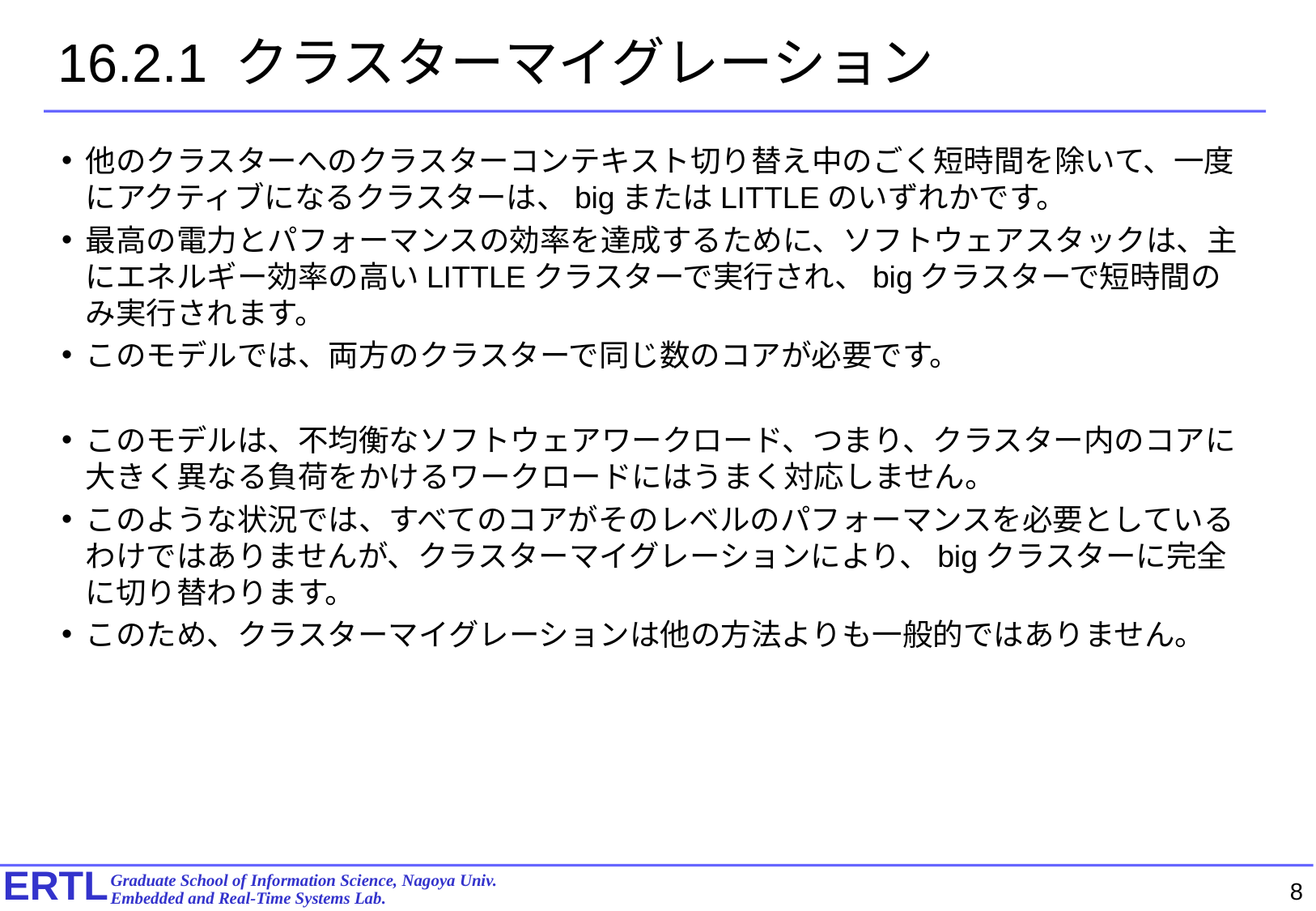

# 16.2.1 クラスターマイグレーション
他のクラスターへのクラスターコンテキスト切り替え中のごく短時間を除いて、一度にアクティブになるクラスターは、bigまたはLITTLEのいずれかです。
最高の電力とパフォーマンスの効率を達成するために、ソフトウェアスタックは、主にエネルギー効率の高いLITTLEクラスターで実行され、bigクラスターで短時間のみ実行されます。
このモデルでは、両方のクラスターで同じ数のコアが必要です。

このモデルは、不均衡なソフトウェアワークロード、つまり、クラスター内のコアに大きく異なる負荷をかけるワークロードにはうまく対応しません。
このような状況では、すべてのコアがそのレベルのパフォーマンスを必要としているわけではありませんが、クラスターマイグレーションにより、bigクラスターに完全に切り替わります。
このため、クラスターマイグレーションは他の方法よりも一般的ではありません。
8